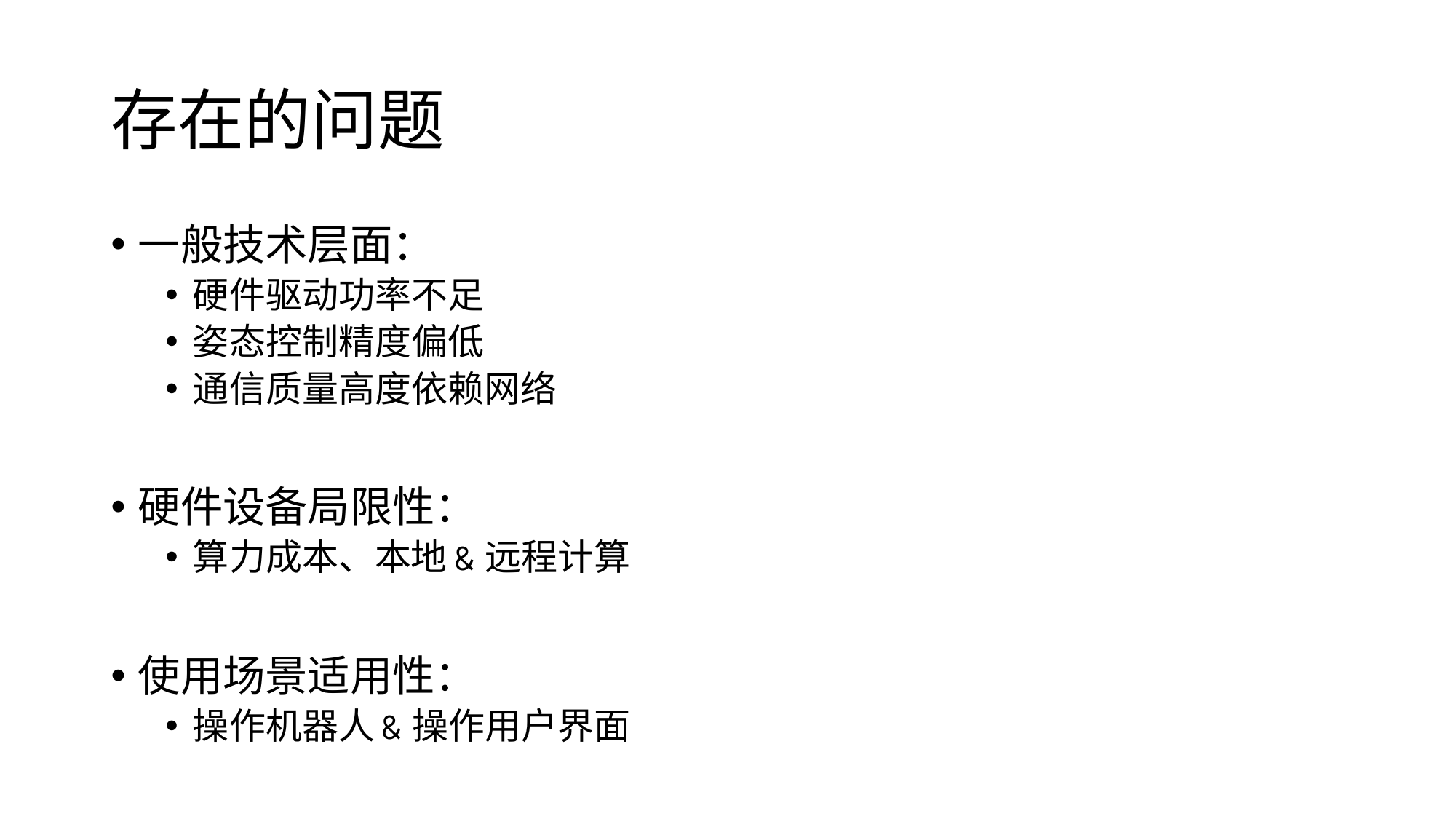

# 存在的问题
一般技术层面：
硬件驱动功率不足
姿态控制精度偏低
通信质量高度依赖网络

硬件设备局限性：
算力成本、本地&远程计算

使用场景适用性：
操作机器人&操作用户界面